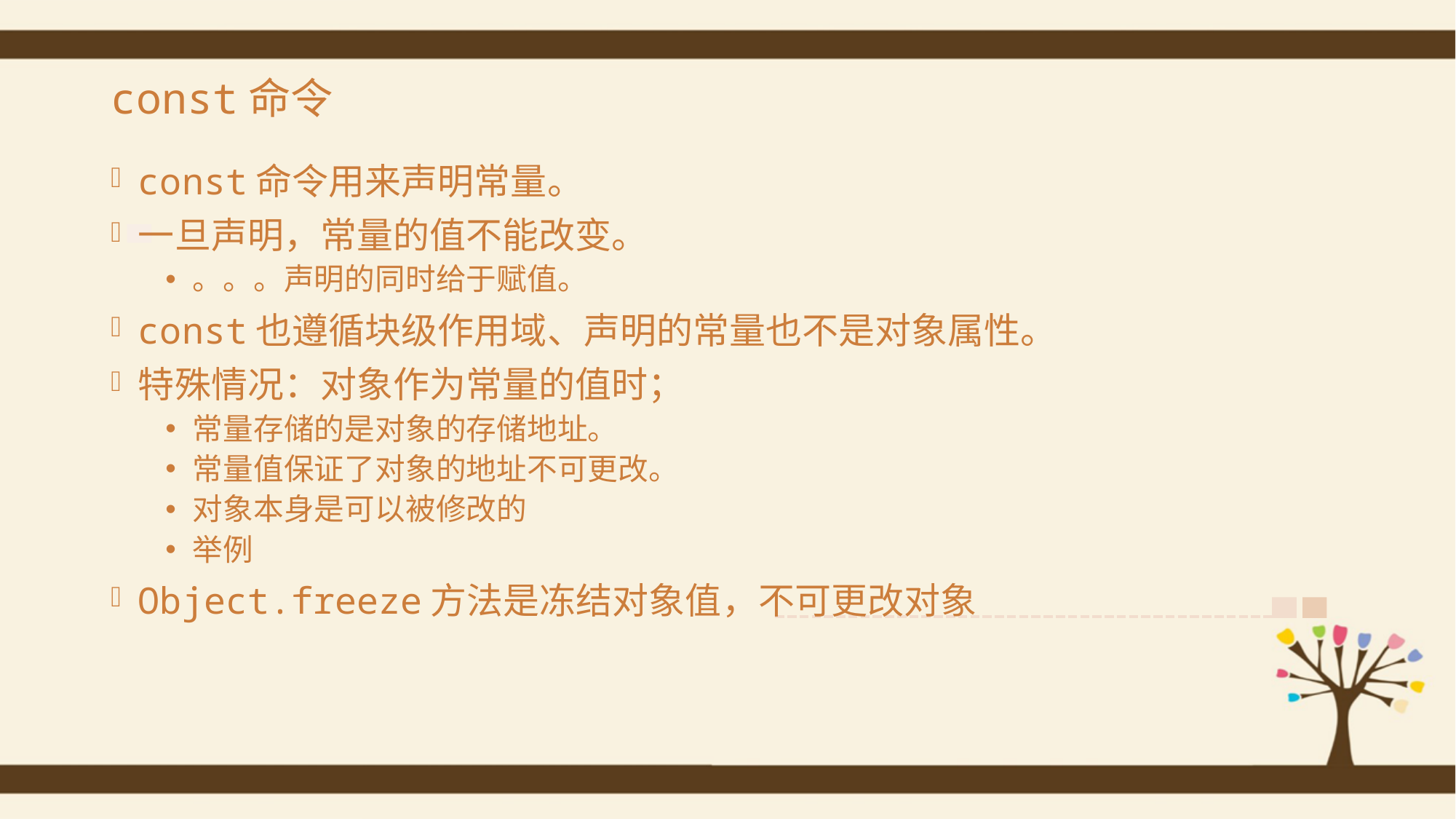

# const命令
const命令用来声明常量。
一旦声明，常量的值不能改变。
。。。声明的同时给于赋值。
const也遵循块级作用域、声明的常量也不是对象属性。
特殊情况：对象作为常量的值时；
常量存储的是对象的存储地址。
常量值保证了对象的地址不可更改。
对象本身是可以被修改的
举例
Object.freeze方法是冻结对象值，不可更改对象